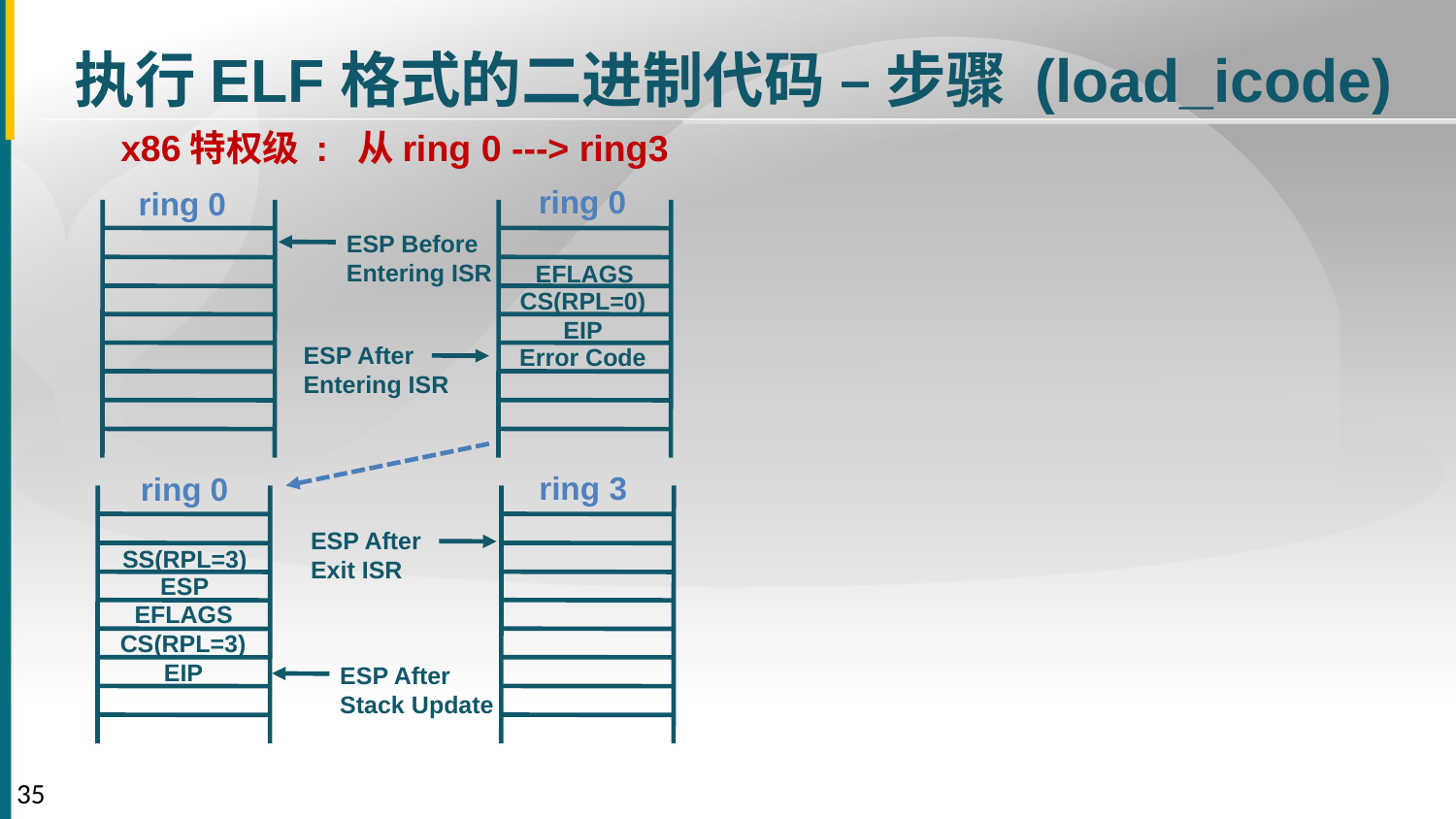

执行ELF格式的二进制代码 – 步骤 (load_icode)
x86特权级 :  从ring 0 ---> ring3
ring 0
ring 0
ESP Before
Entering ISR
EFLAGS
CS(RPL=0)
EIP
ESP After
Entering ISR
Error Code
ring 3
ring 0
ESP After
Exit ISR
SS(RPL=3)
ESP
EFLAGS
CS(RPL=3)
EIP
ESP After
Stack Update
35